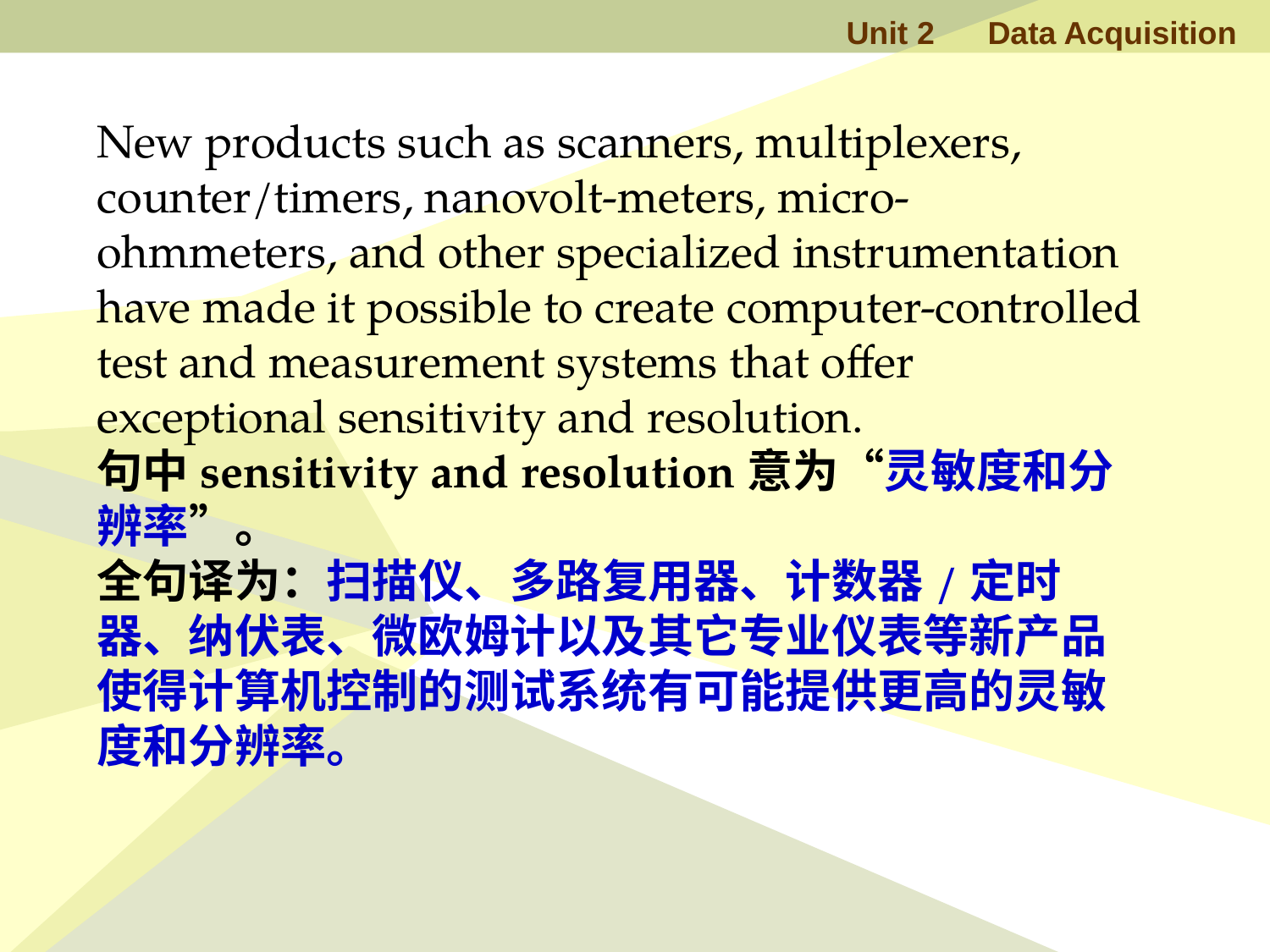

New products such as scanners, multiplexers, counter/timers, nanovolt-meters, micro-ohmmeters, and other specialized instrumentation have made it possible to create computer-controlled test and measurement systems that offer exceptional sensitivity and resolution.
句中sensitivity and resolution意为“灵敏度和分辨率”。
全句译为：扫描仪、多路复用器、计数器/定时器、纳伏表、微欧姆计以及其它专业仪表等新产品使得计算机控制的测试系统有可能提供更高的灵敏度和分辨率。